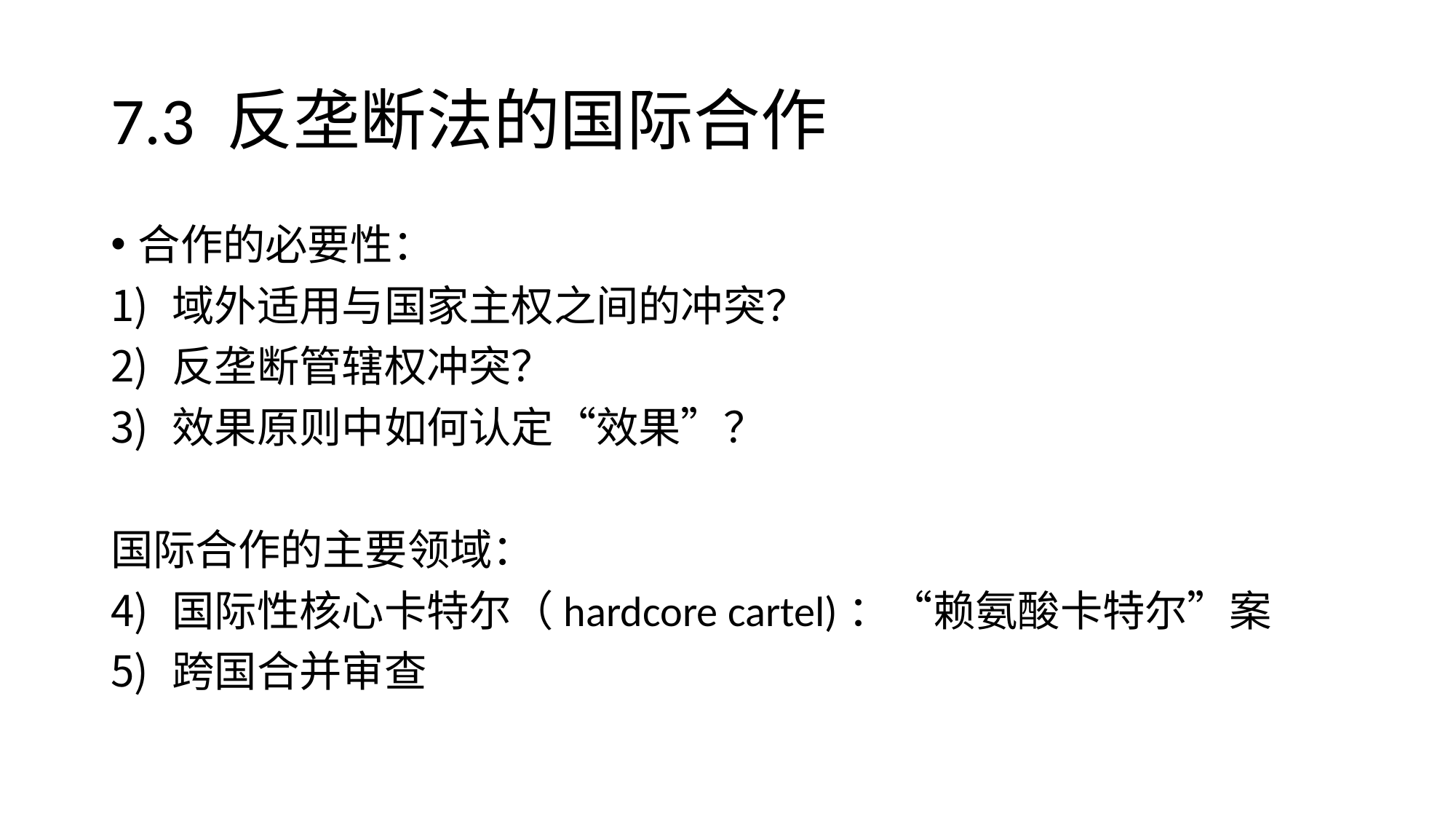

# 7.3 反垄断法的国际合作
合作的必要性：
域外适用与国家主权之间的冲突？
反垄断管辖权冲突？
效果原则中如何认定“效果”？

国际合作的主要领域：
国际性核心卡特尔（hardcore cartel)：“赖氨酸卡特尔”案
跨国合并审查